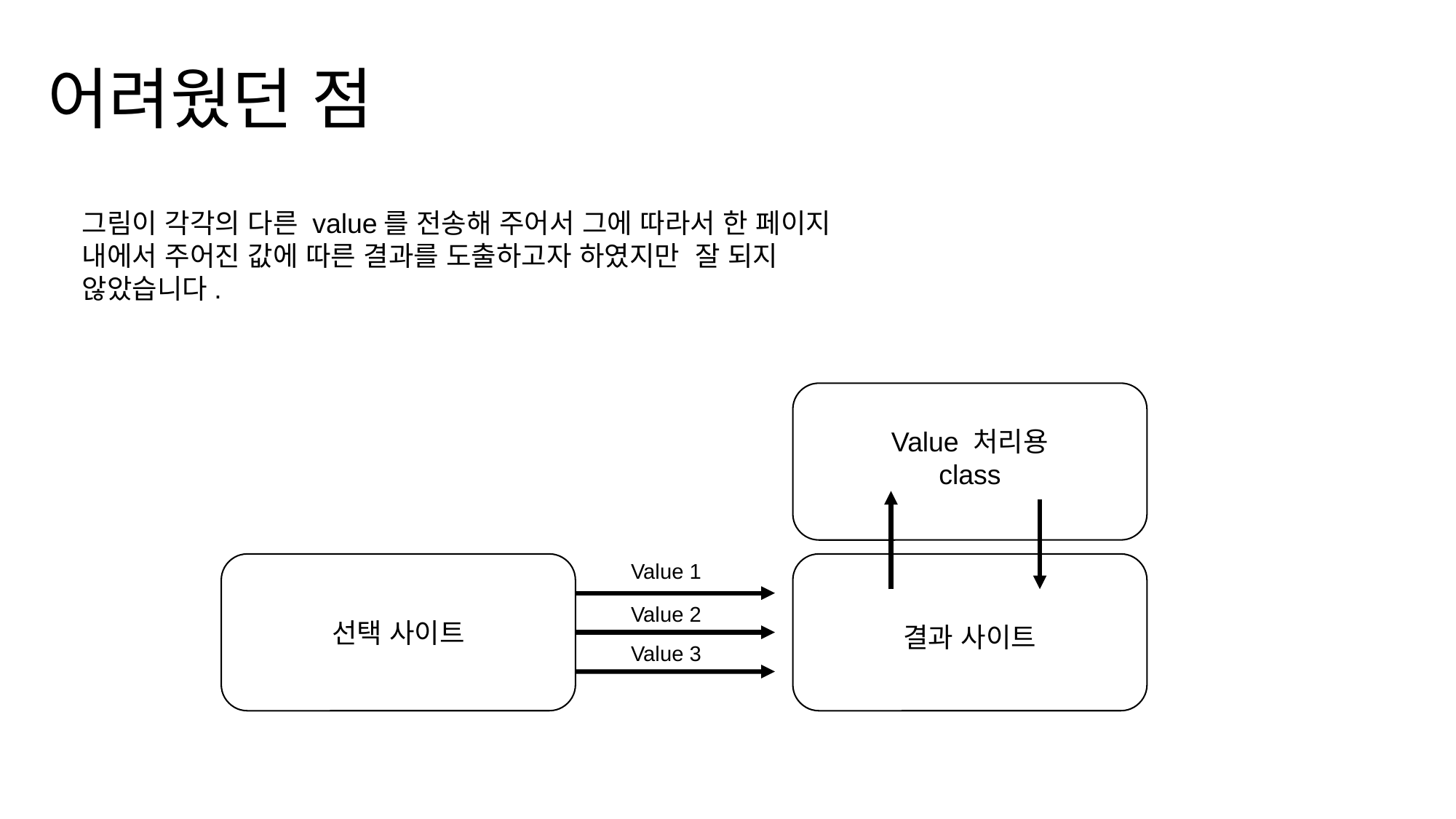

# 어려웠던 점
그림이 각각의 다른 value를 전송해 주어서 그에 따라서 한 페이지 내에서 주어진 값에 따른 결과를 도출하고자 하였지만  잘 되지 않았습니다.

Value 처리용 class
Value 1

Value 2
선택 사이트
결과 사이트
Value 3